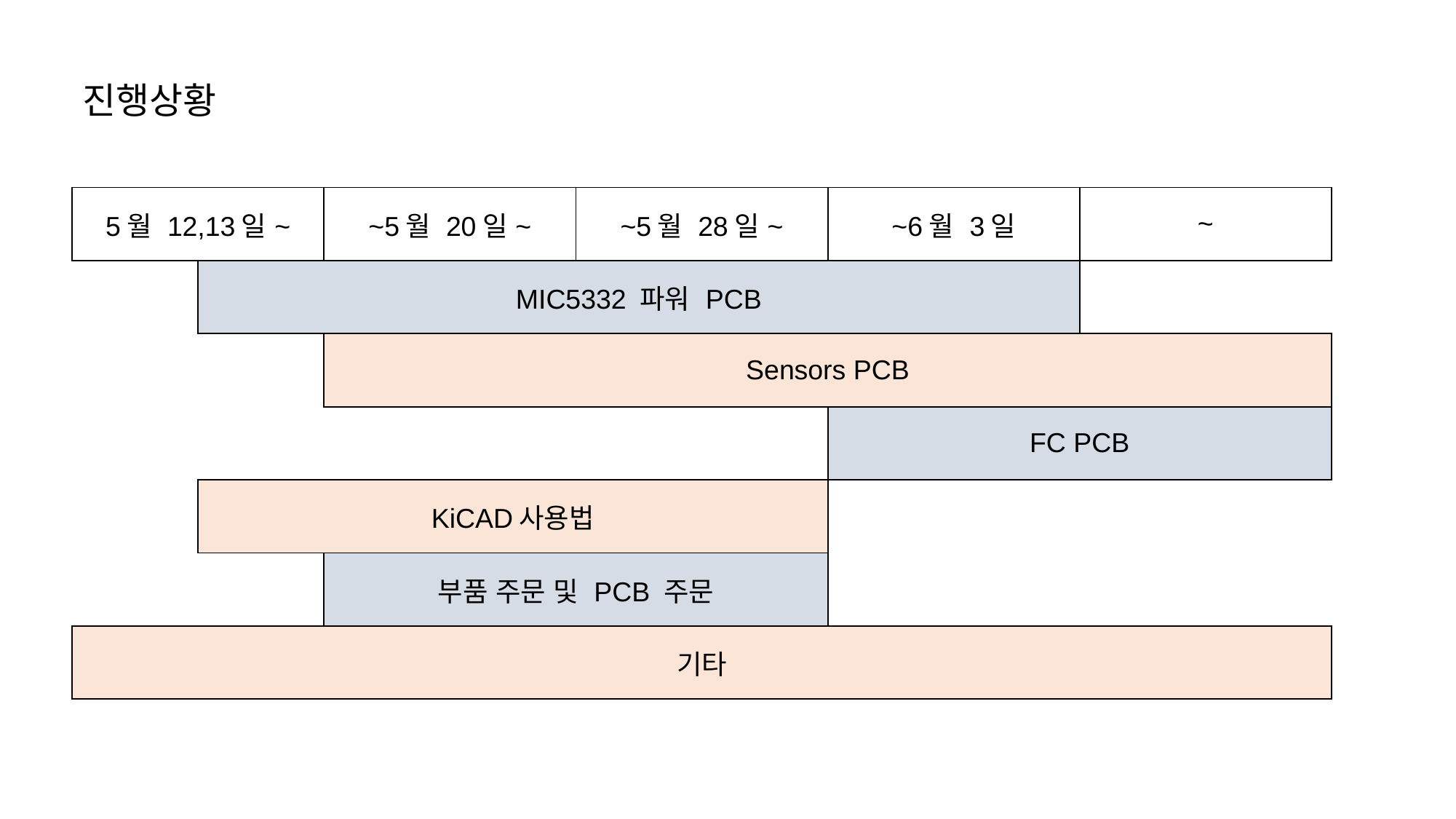

진행상황
| 5월 12,13일~ |  | ~5월 20일~ | ~5월 28일~ | ~6월 3일 | ~ |
| --- | --- | --- | --- | --- | --- |
|  | MIC5332 파워 PCB |  |  |  |  |
|  |  | Sensors PCB |  |  |  |
|  |  |  |  | FC PCB |  |
|  | KiCAD사용법 |  |  |  |  |
|  |  | 부품 주문 및 PCB 주문 |  |  |  |
| 기타 |  |  |  |  |  |